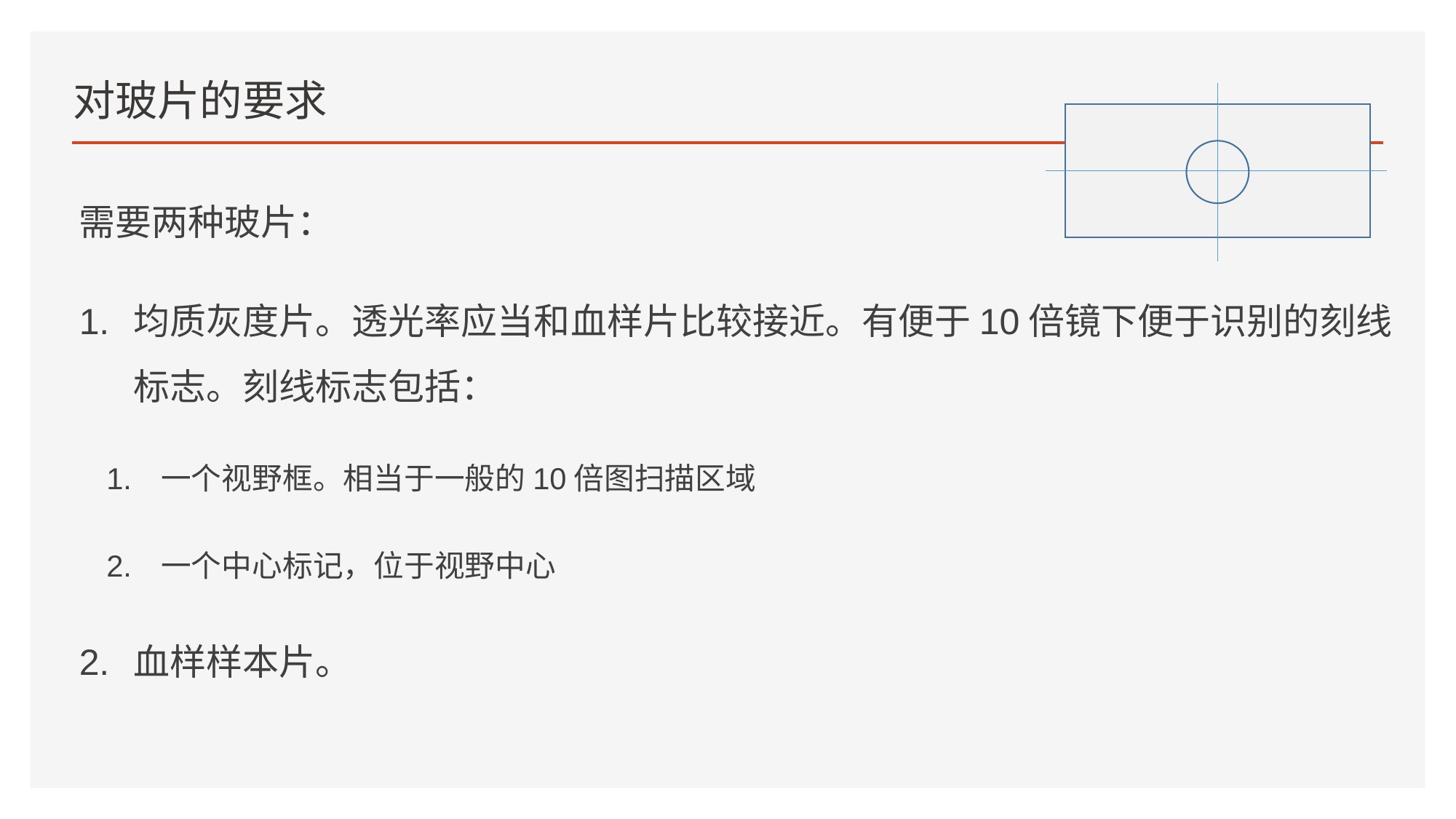

# 对玻片的要求

需要两种玻片：
均质灰度片。透光率应当和血样片比较接近。有便于10倍镜下便于识别的刻线标志。刻线标志包括：
一个视野框。相当于一般的10倍图扫描区域
一个中心标记，位于视野中心
血样样本片。